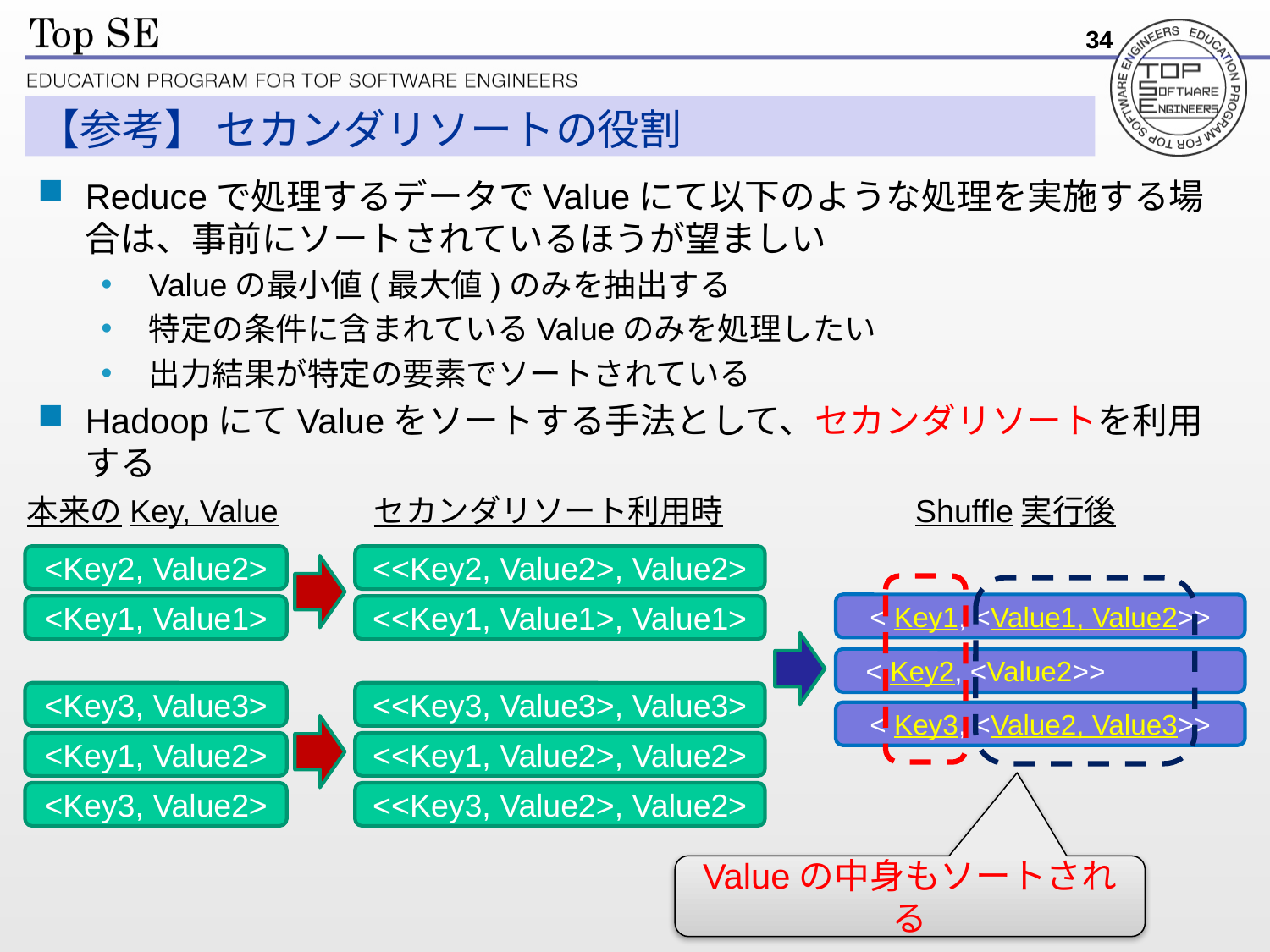

34
# 【参考】 セカンダリソートの役割
Reduceで処理するデータでValueにて以下のような処理を実施する場合は、事前にソートされているほうが望ましい
Valueの最小値(最大値)のみを抽出する
特定の条件に含まれているValueのみを処理したい
出力結果が特定の要素でソートされている
HadoopにてValueをソートする手法として、セカンダリソートを利用する

本来のKey, Value
セカンダリソート利用時
Shuffle実行後
<Key2, Value2>
<<Key2, Value2>, Value2>

< Key1, <Value1, Value2>>
<Key1, Value1>
<<Key1, Value1>, Value1>

  < Key2, <Value2>>
<Key3, Value3>
<<Key3, Value3>, Value3>
< Key3, <Value2, Value3>>

<Key1, Value2>
<<Key1, Value2>, Value2>
<Key3, Value2>
<<Key3, Value2>, Value2>
Valueの中身もソートされる